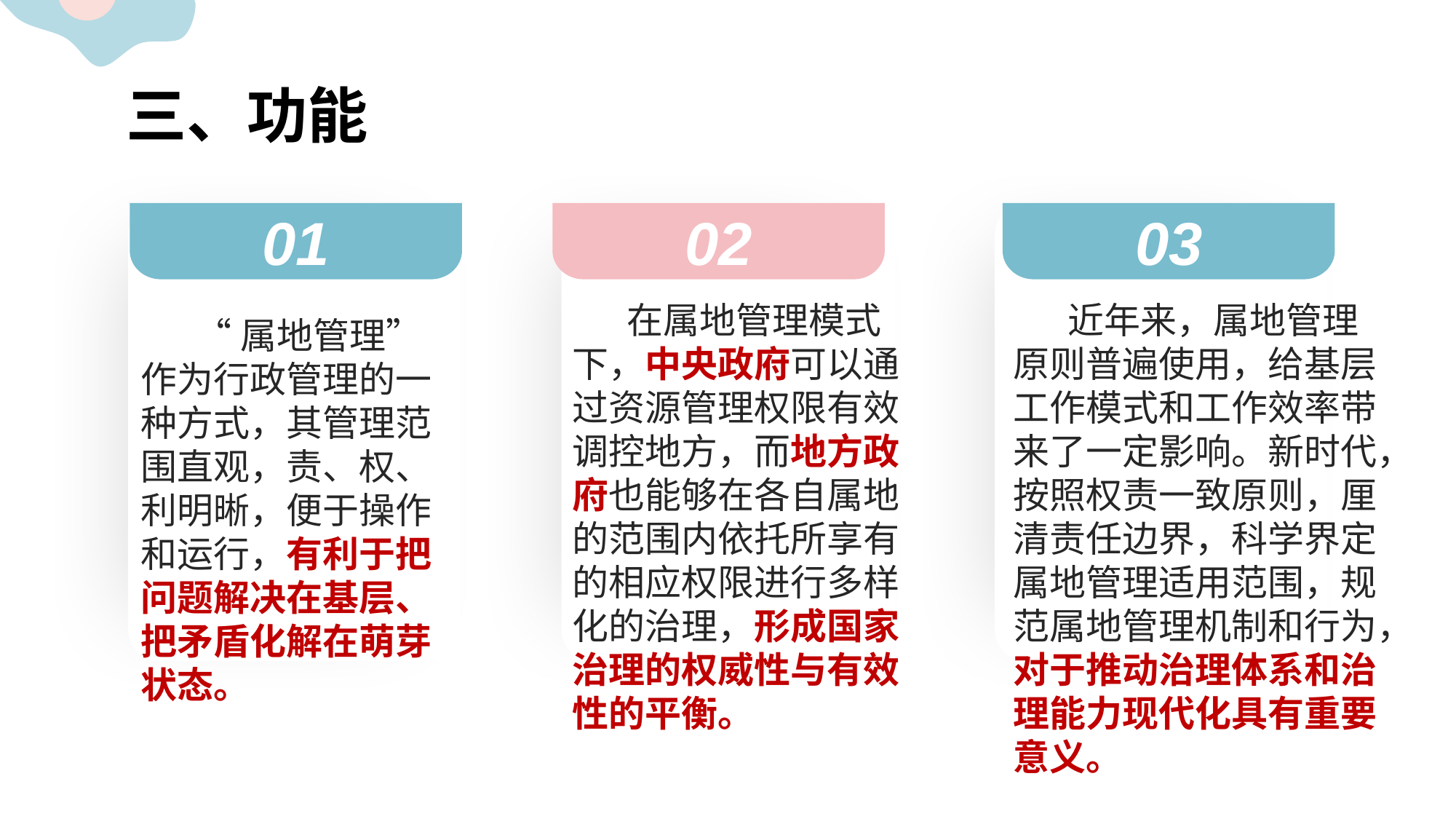

# 三、功能
01

“属地管理”作为行政管理的一种方式，其管理范围直观，责、权、利明晰，便于操作和运行，有利于把问题解决在基层、把矛盾化解在萌芽状态。
02

在属地管理模式下，中央政府可以通过资源管理权限有效调控地方，而地方政府也能够在各自属地的范围内依托所享有的相应权限进行多样化的治理，形成国家治理的权威性与有效性的平衡。
03

近年来，属地管理原则普遍使用，给基层工作模式和工作效率带来了一定影响。新时代，按照权责一致原则，厘清责任边界，科学界定属地管理适用范围，规范属地管理机制和行为，对于推动治理体系和治理能力现代化具有重要意义。